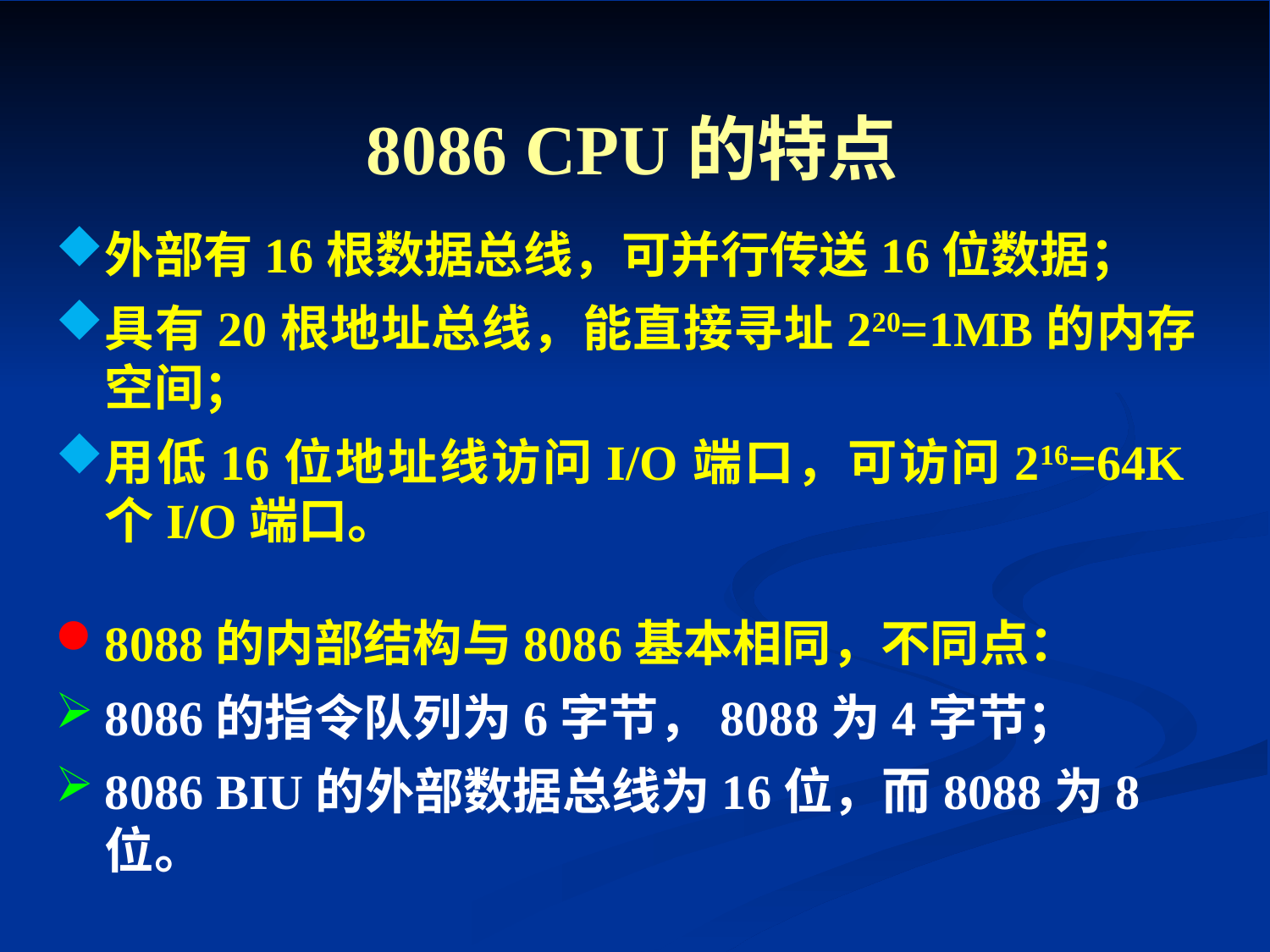

# 8086 CPU的特点
外部有16根数据总线，可并行传送16位数据；
具有20根地址总线，能直接寻址220=1MB的内存空间；
用低16位地址线访问I/O端口，可访问216=64K个I/O端口。
8088的内部结构与8086基本相同，不同点：
8086的指令队列为6字节，8088为4字节；
8086 BIU的外部数据总线为16位，而8088为8位。